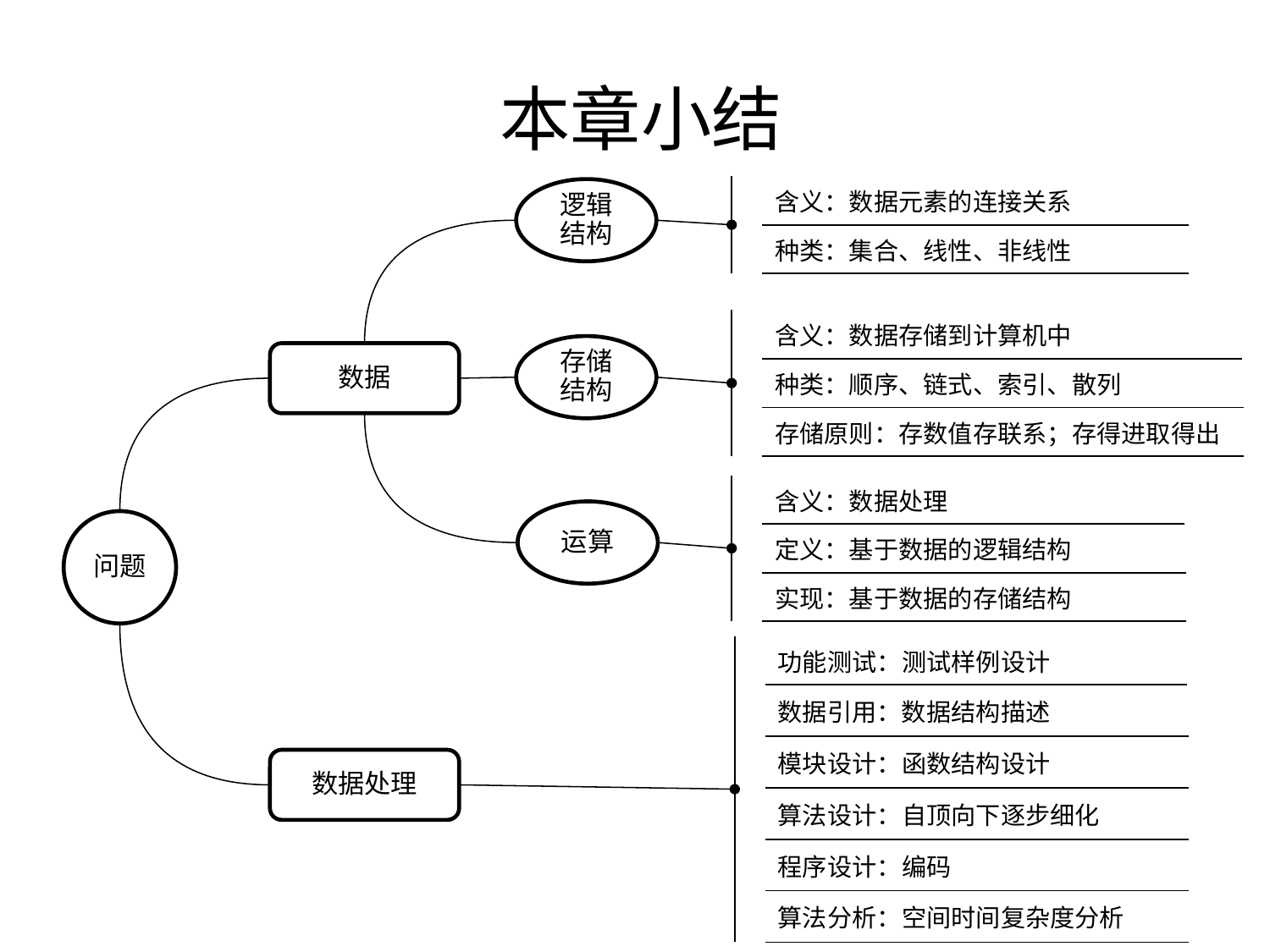

本章小结
本章小结
|  | 含义：数据元素的连接关系 |
| --- | --- |
|  | 种类：集合、线性、非线性 |
逻辑结构
|  | 含义：数据存储到计算机中 |
| --- | --- |
|  | 种类：顺序、链式、索引、散列 |
|  | 存储原则：存数值存联系；存得进取得出 |
存储结构
数据
|  | 含义：数据处理 |
| --- | --- |
|  | 定义：基于数据的逻辑结构 |
|  | 实现：基于数据的存储结构 |
运算
问题
|  | 功能测试：测试样例设计 |
| --- | --- |
|  | 数据引用：数据结构描述 |
|  | 模块设计：函数结构设计 |
|  | 算法设计：自顶向下逐步细化 |
|  | 程序设计：编码 |
|  | 算法分析：空间时间复杂度分析 |
数据处理